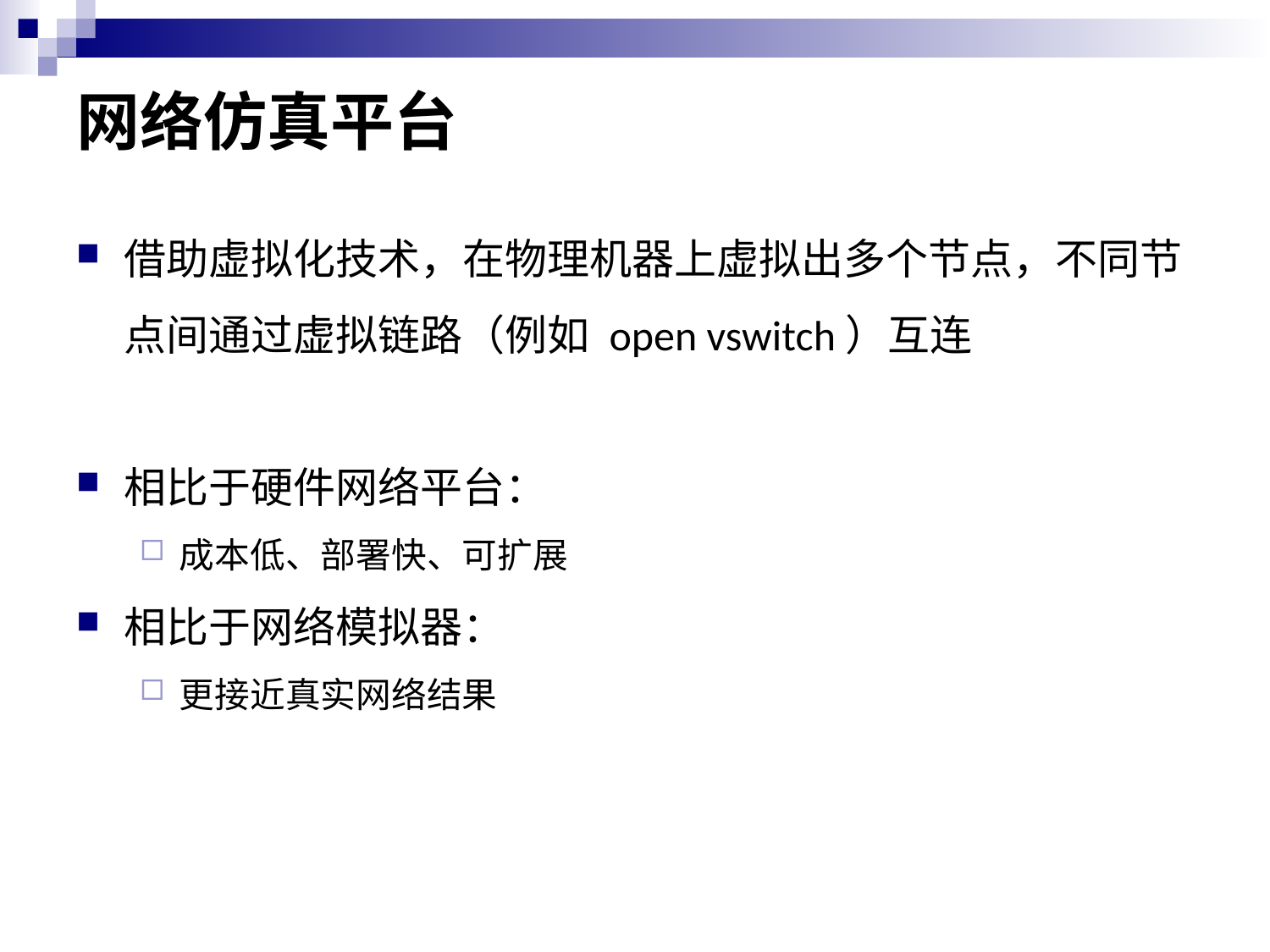

# 网络仿真平台
借助虚拟化技术，在物理机器上虚拟出多个节点，不同节点间通过虚拟链路（例如 open vswitch）互连

相比于硬件网络平台：
成本低、部署快、可扩展
相比于网络模拟器：
更接近真实网络结果

44